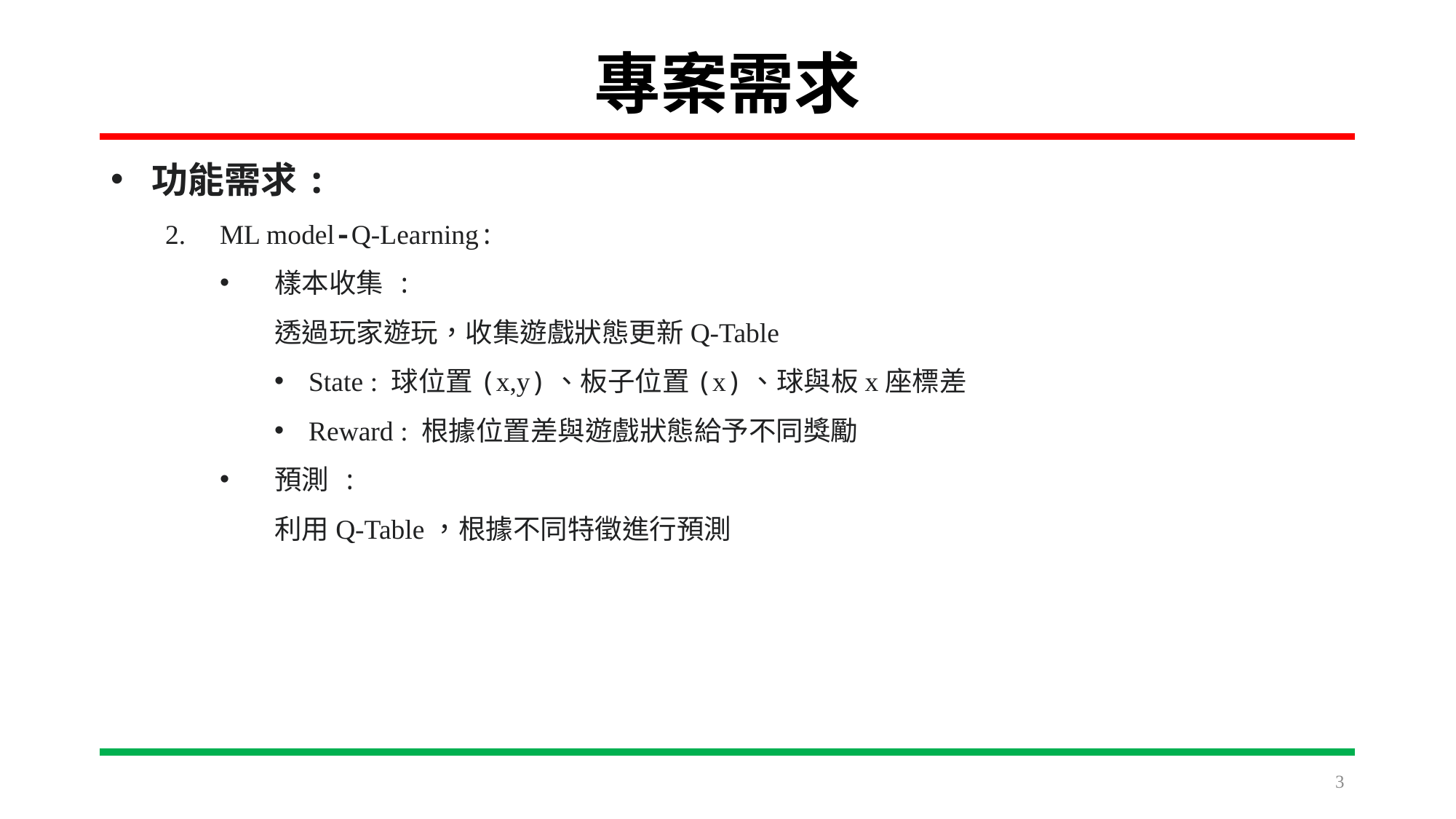

# 專案需求
功能需求:
ML model-Q-Learning:
樣本收集 :
透過玩家遊玩，收集遊戲狀態更新Q-Table
State : 球位置(x,y)、板子位置(x)、球與板x座標差
Reward : 根據位置差與遊戲狀態給予不同獎勵
預測 :
利用Q-Table，根據不同特徵進行預測

3